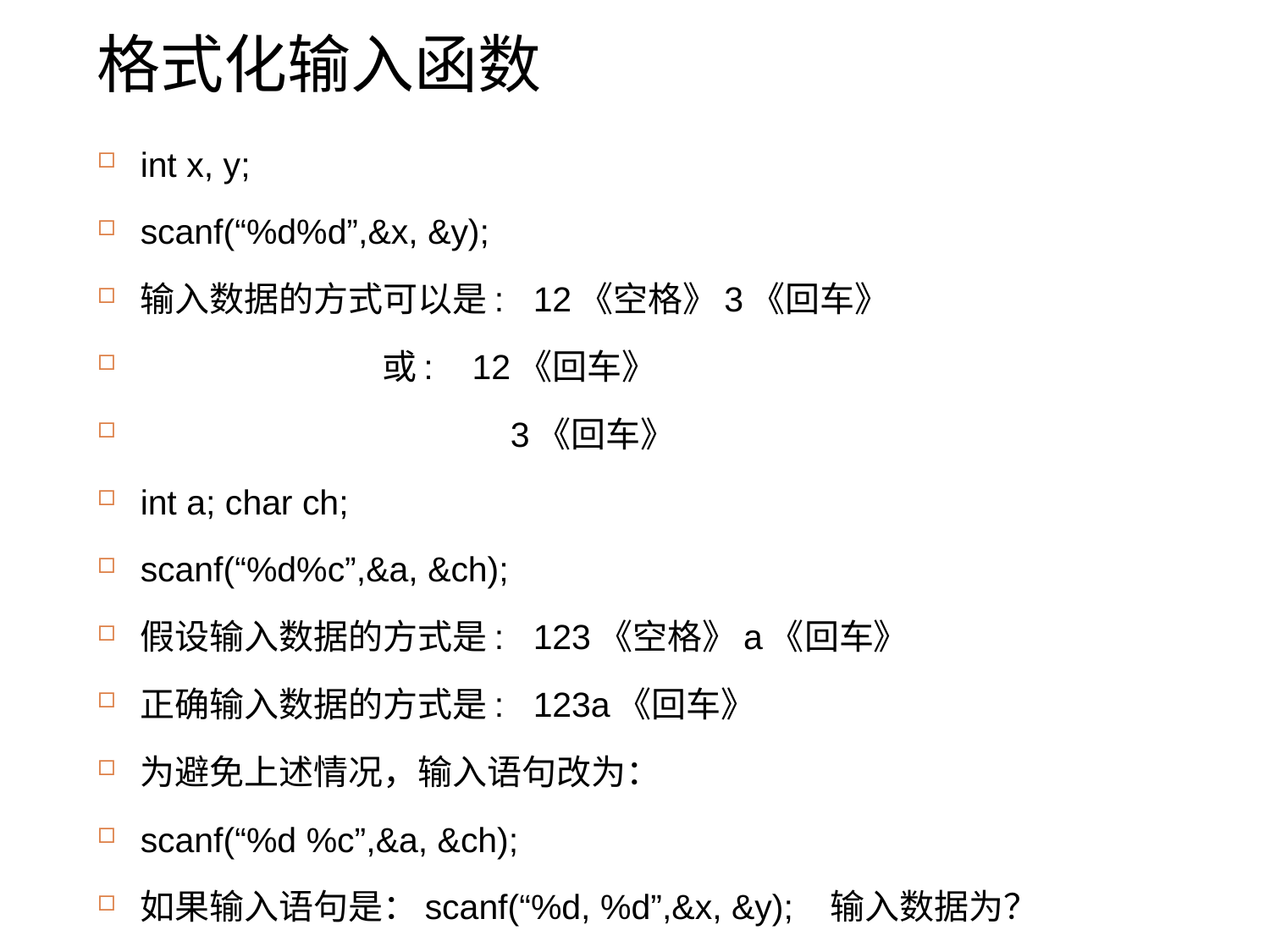

# 格式化输入函数
int x, y;
scanf(“%d%d”,&x, &y);
输入数据的方式可以是:   12《空格》3《回车》
                              或:    12《回车》
                                      3《回车》
int a; char ch;
scanf(“%d%c”,&a, &ch);
假设输入数据的方式是:   123《空格》a《回车》
正确输入数据的方式是:   123a《回车》
为避免上述情况，输入语句改为：
scanf(“%d %c”,&a, &ch);
如果输入语句是：scanf(“%d, %d”,&x, &y);   输入数据为？